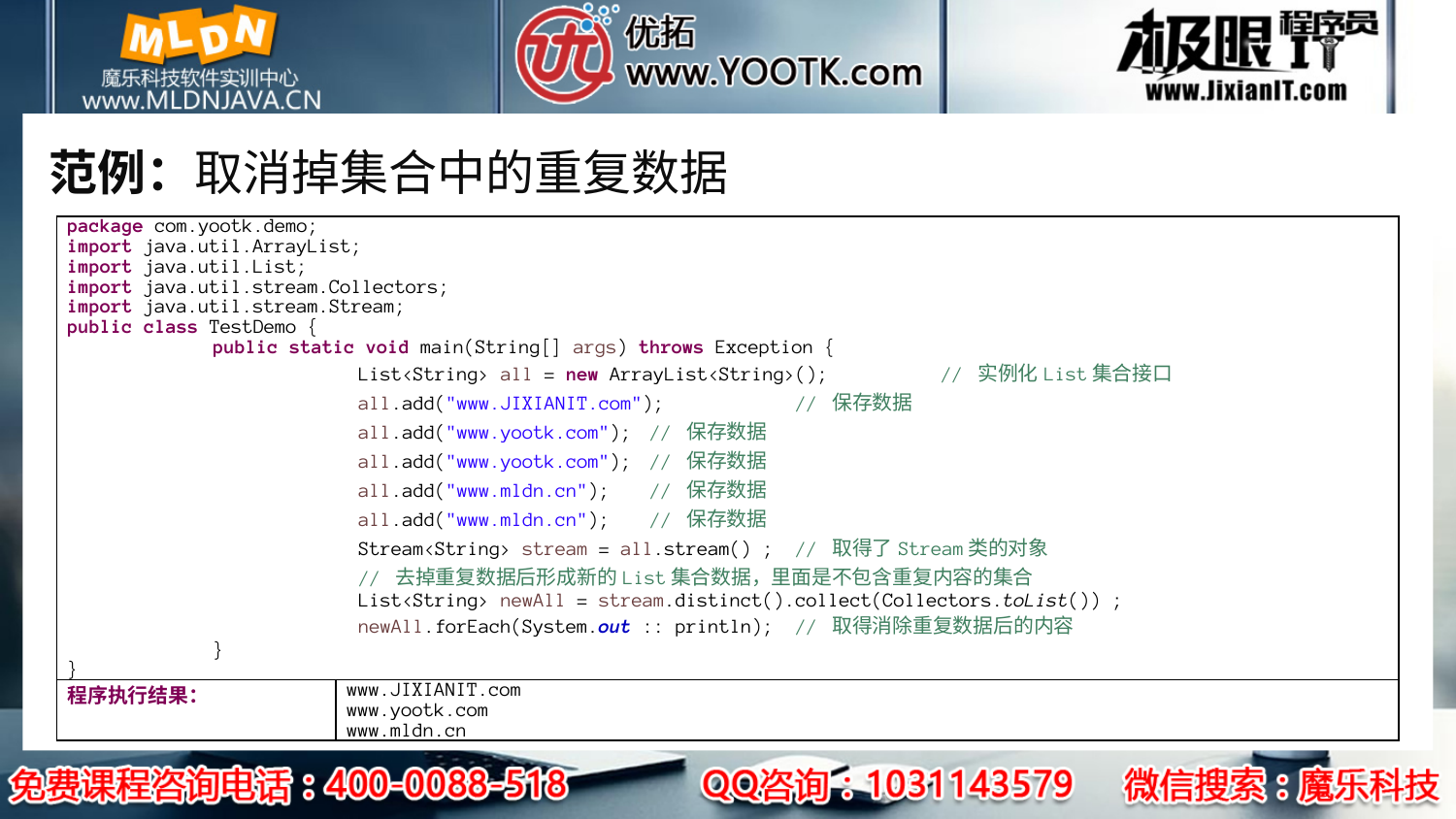

# 范例：取消掉集合中的重复数据
| package com.yootk.demo; import java.util.ArrayList; import java.util.List; import java.util.stream.Collectors; import java.util.stream.Stream; public class TestDemo { public static void main(String[] args) throws Exception { List<String> all = new ArrayList<String>(); // 实例化List集合接口 all.add("www.JIXIANIT.com"); // 保存数据 all.add("www.yootk.com"); // 保存数据 all.add("www.yootk.com"); // 保存数据 all.add("www.mldn.cn"); // 保存数据 all.add("www.mldn.cn"); // 保存数据 Stream<String> stream = all.stream() ; // 取得了Stream类的对象 // 去掉重复数据后形成新的List集合数据，里面是不包含重复内容的集合 List<String> newAll = stream.distinct().collect(Collectors.toList()) ; newAll.forEach(System.out :: println); // 取得消除重复数据后的内容 } } |  |
| --- | --- |
| 程序执行结果： | www.JIXIANIT.com www.yootk.com www.mldn.cn |